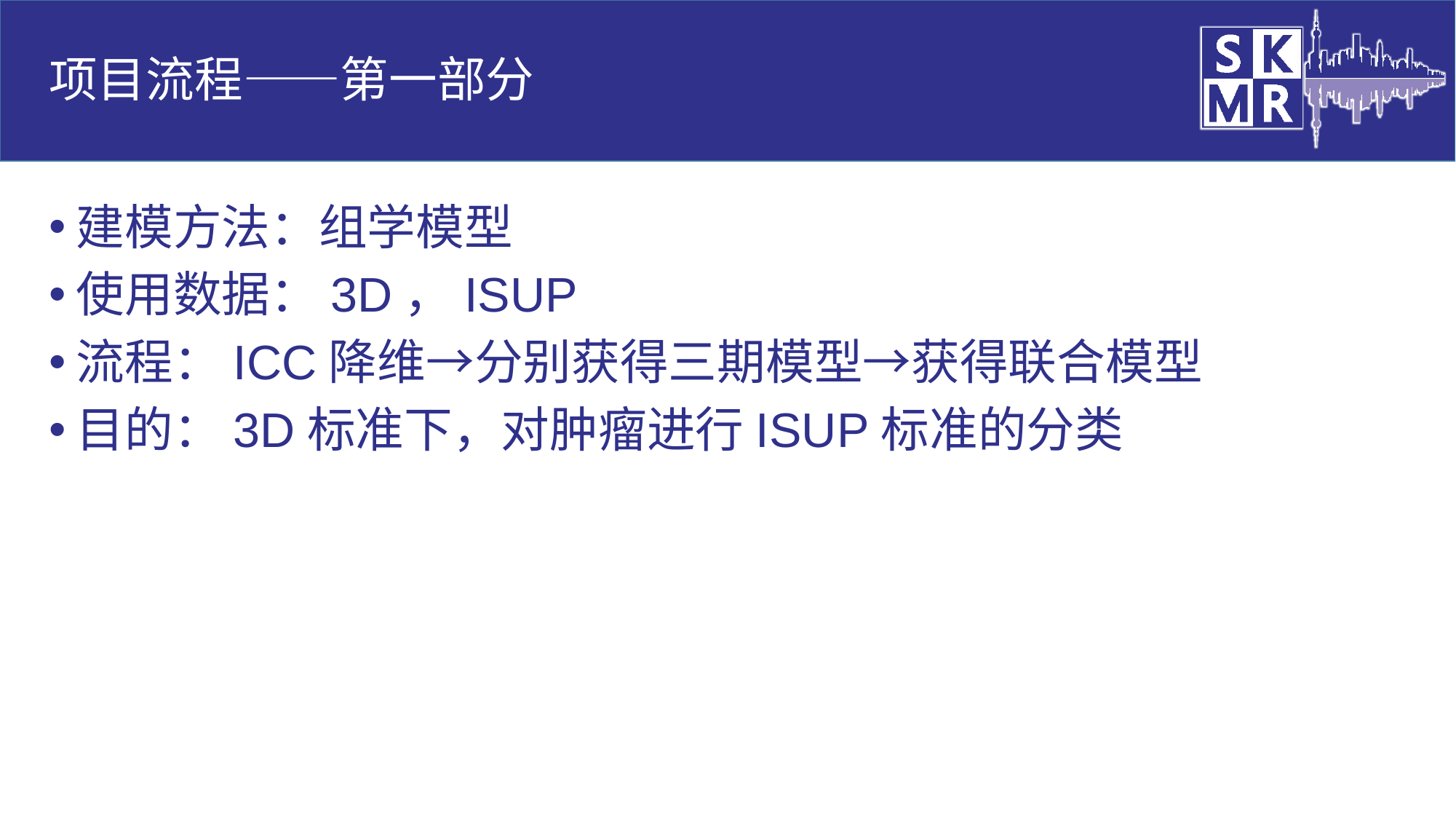

# 项目流程——第一部分
建模方法：组学模型
使用数据：3D，ISUP
流程：ICC降维→分别获得三期模型→获得联合模型
目的：3D标准下，对肿瘤进行ISUP标准的分类